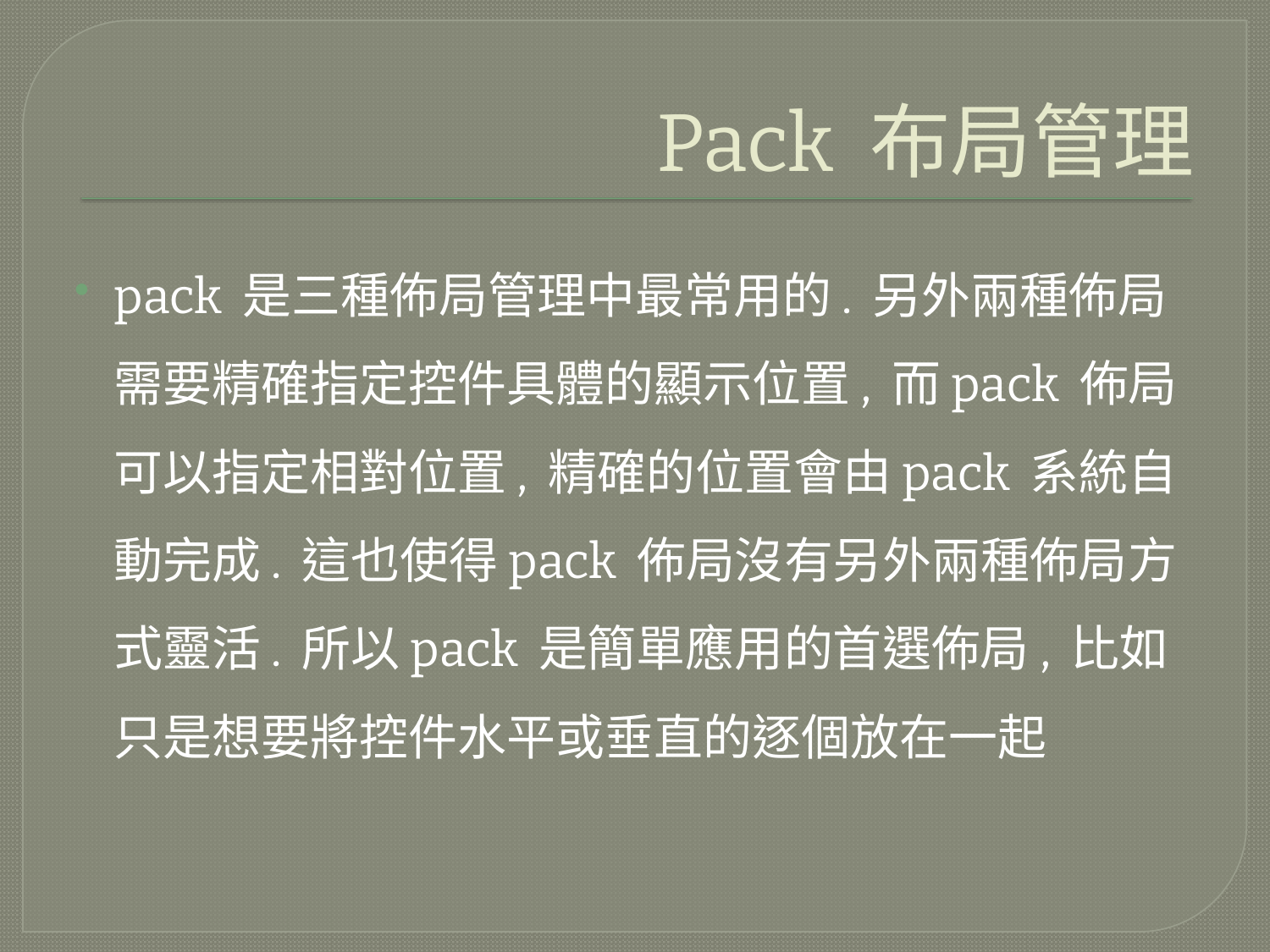

# Pack 布局管理
pack 是三種佈局管理中最常用的. 另外兩種佈局需要精確指定控件具體的顯示位置, 而pack 佈局可以指定相對位置, 精確的位置會由pack 系統自動完成. 這也使得pack 佈局沒有另外兩種佈局方式靈活. 所以pack 是簡單應用的首選佈局, 比如只是想要將控件水平或垂直的逐個放在一起